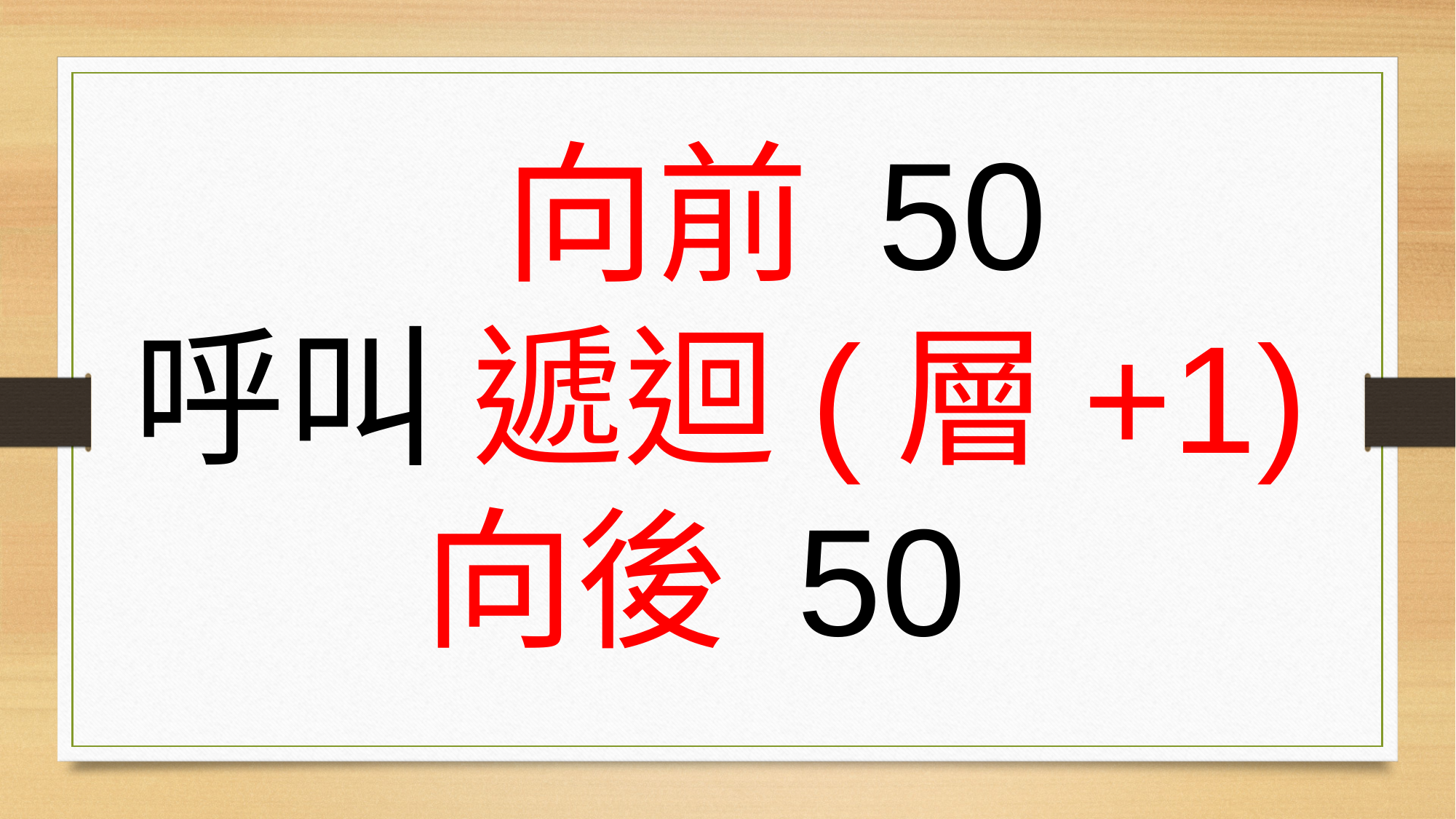

# 向前 50 呼叫 遞迴(層+1) 向後 50